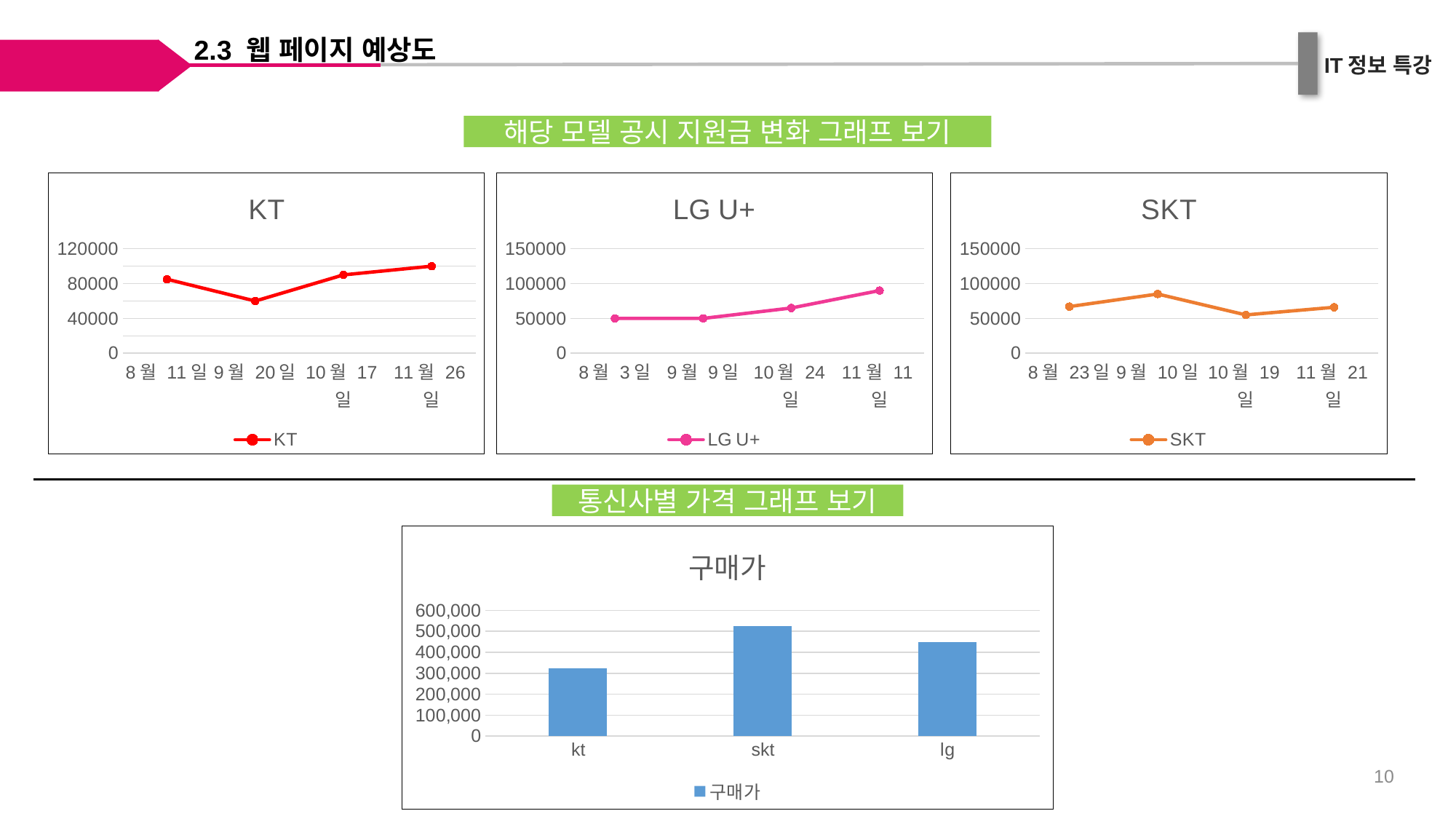

2.3 웹 페이지 예상도
해당 모델 공시 지원금 변화 그래프 보기

### Chart:

| Category | KT |
|---|---|
| 8월 11일 | 85000.0 |
| 9월 20일 | 60000.0 |
| 10월 17일 | 90000.0 |
| 11월 26일 | 100000.0 |

### Chart:

| Category | LG U+ |
|---|---|
| 8월 3일 | 50000.0 |
| 9월 9일 | 50000.0 |
| 10월 24일 | 65000.0 |
| 11월 11일 | 90000.0 |

### Chart:

| Category | SKT |
|---|---|
| 8월 23일 | 67000.0 |
| 9월 10일 | 85000.0 |
| 10월 19일 | 55000.0 |
| 11월 21일 | 66000.0 |
통신사별 가격 그래프 보기

### Chart:

| Category | 구매가 |
|---|---|
| kt | 323700.0 |
| skt | 523800.0 |
| lg | 447700.0 |
10